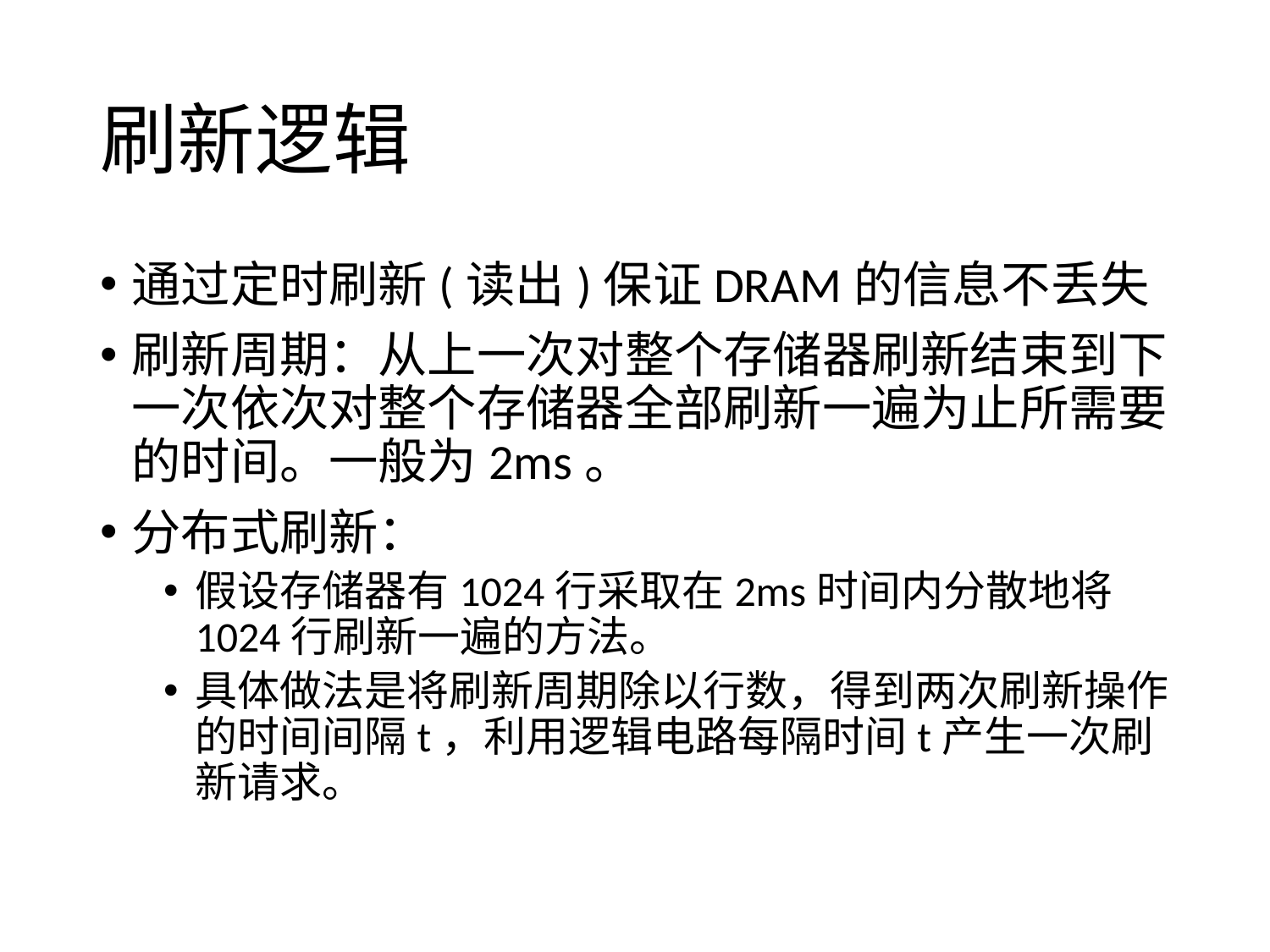

# 刷新逻辑
通过定时刷新(读出)保证DRAM的信息不丢失
刷新周期：从上一次对整个存储器刷新结束到下一次依次对整个存储器全部刷新一遍为止所需要的时间。一般为2ms。
分布式刷新：
假设存储器有1024行采取在2ms时间内分散地将1024行刷新一遍的方法。
具体做法是将刷新周期除以行数，得到两次刷新操作的时间间隔t，利用逻辑电路每隔时间t产生一次刷新请求。